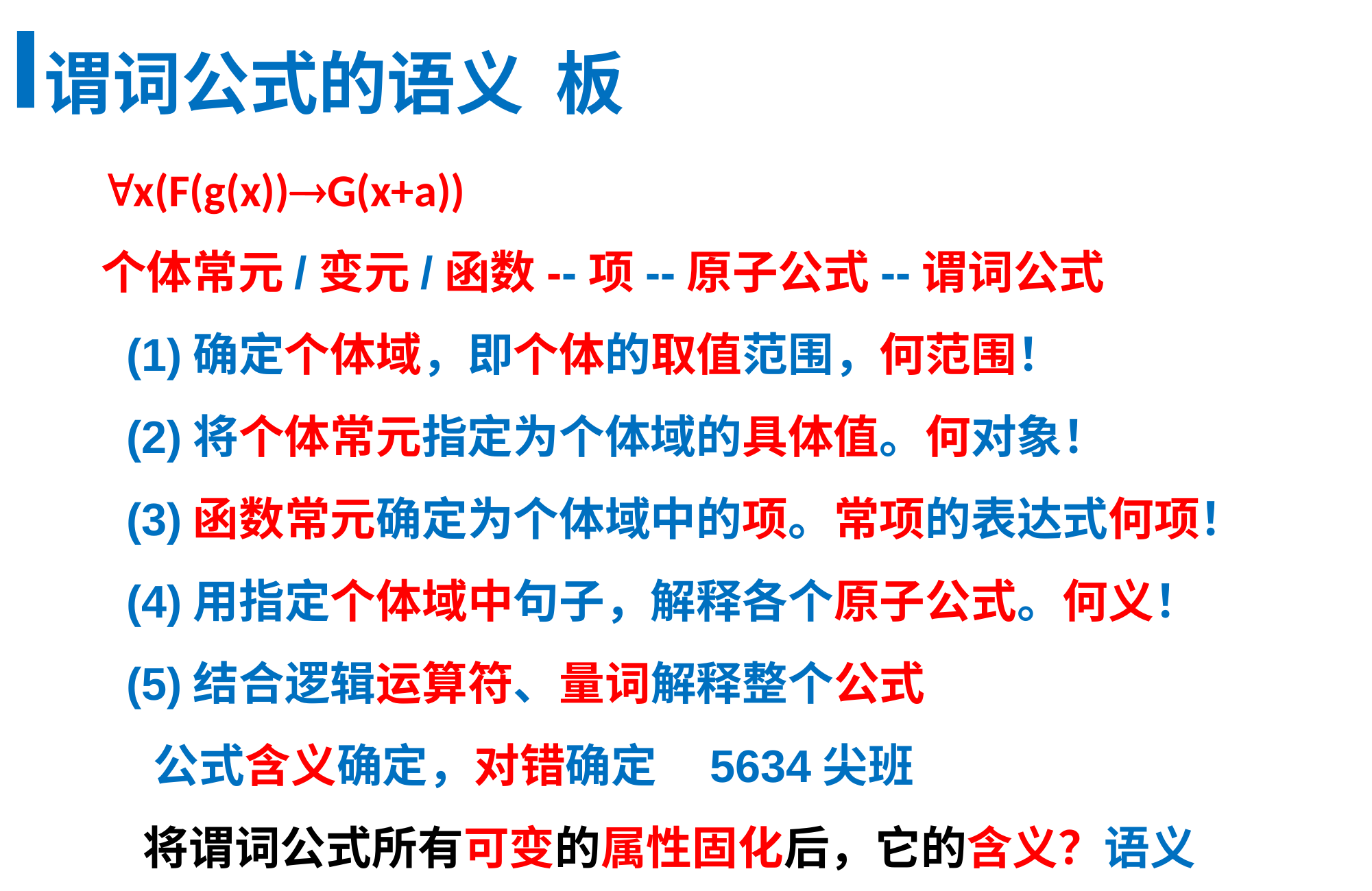

谓词公式的语义  板
∀x(F(g(x))→G(x+a))
个体常元/变元/函数--项--原子公式--谓词公式
  (1)确定个体域，即个体的取值范围，何范围！
  (2)将个体常元指定为个体域的具体值。何对象！
  (3)函数常元确定为个体域中的项。常项的表达式何项！
  (4)用指定个体域中句子，解释各个原子公式。何义！
  (5)结合逻辑运算符、量词解释整个公式
    公式含义确定，对错确定    5634尖班
   将谓词公式所有可变的属性固化后，它的含义？语义